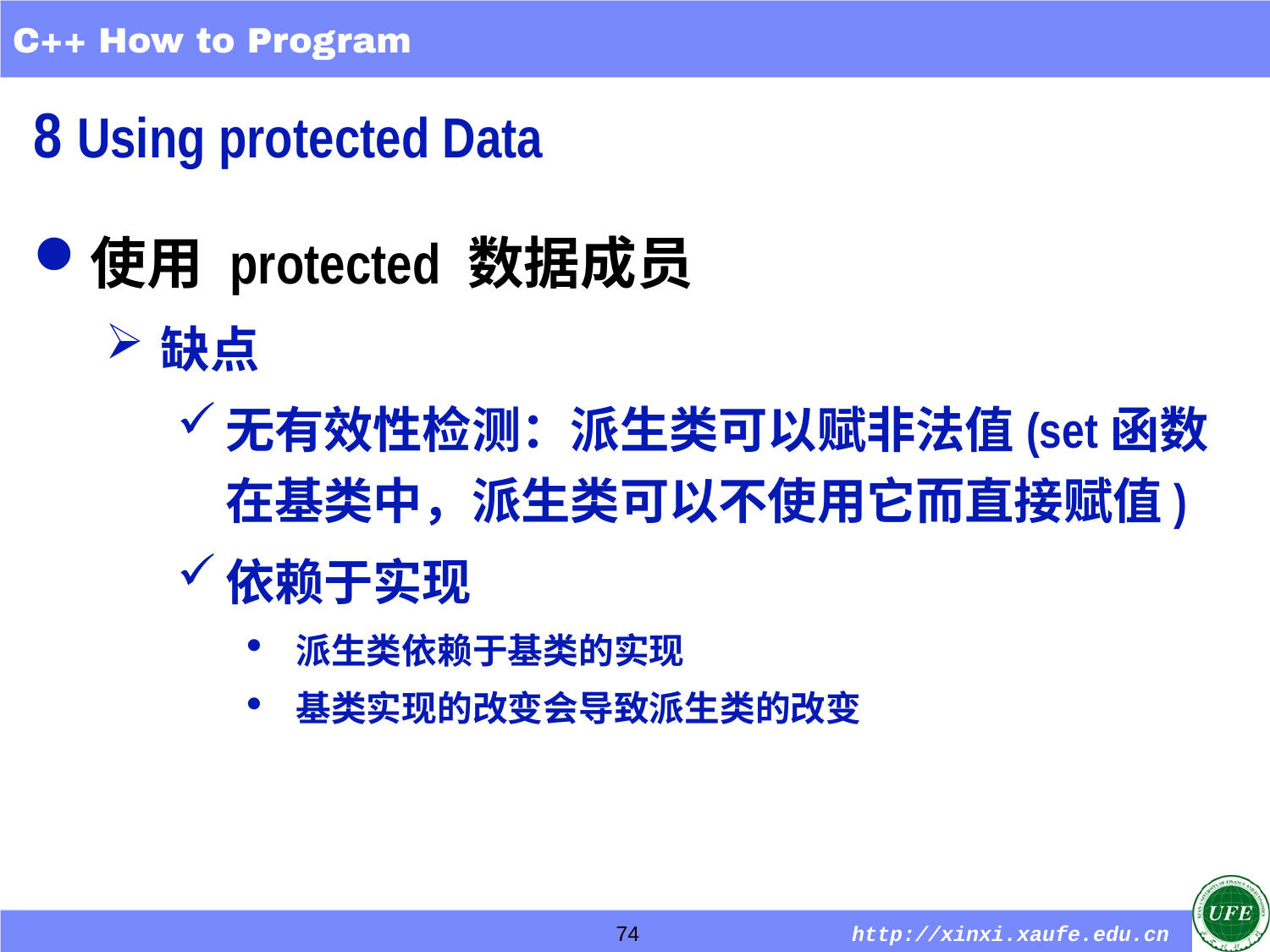

8 Using protected Data
使用 protected 数据成员
缺点
无有效性检测：派生类可以赋非法值(set函数在基类中，派生类可以不使用它而直接赋值)
依赖于实现
派生类依赖于基类的实现
基类实现的改变会导致派生类的改变
74